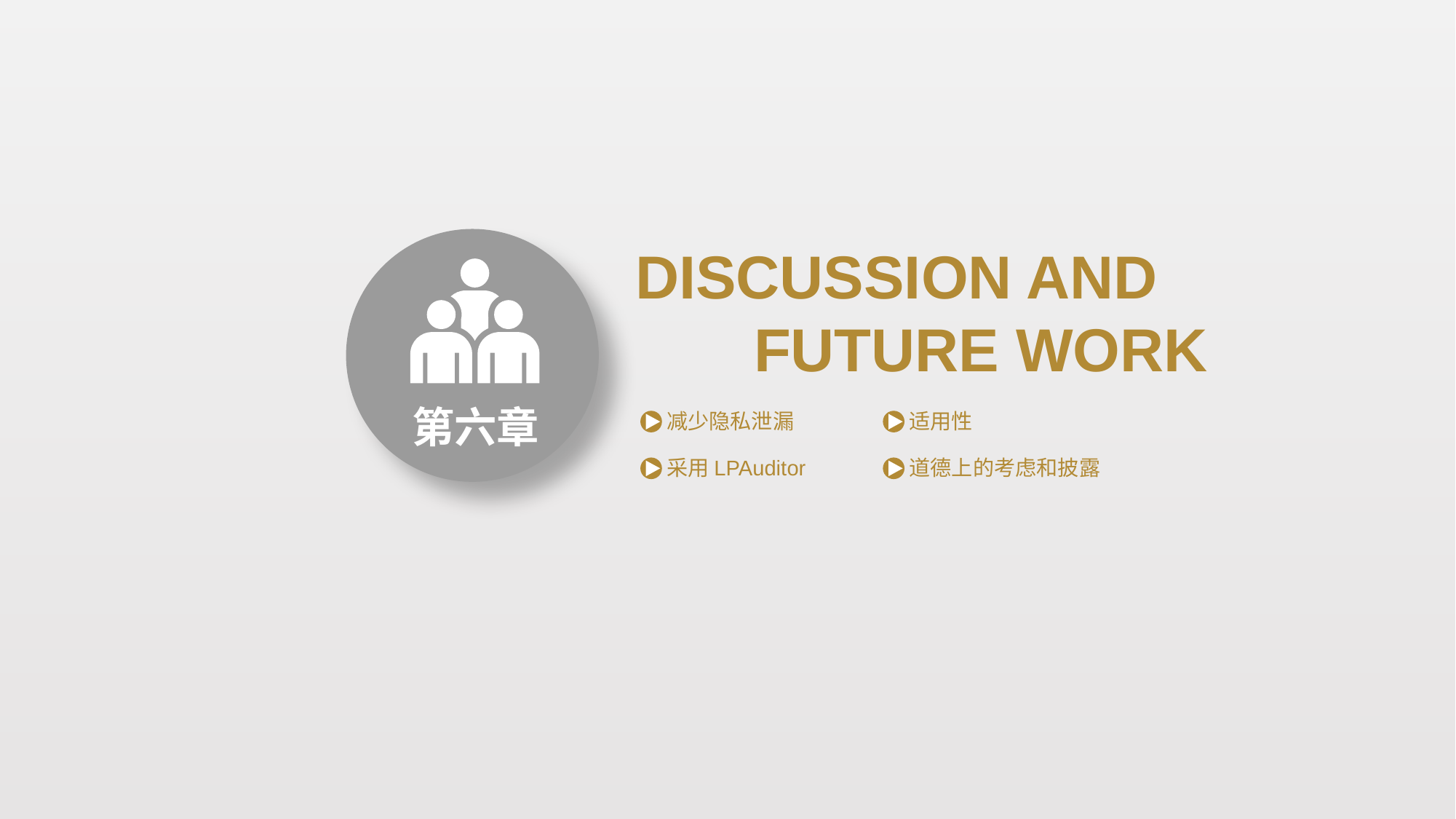

DISCUSSION AND
       FUTURE WORK

第六章

减少隐私泄漏

适用性

采用LPAuditor

道德上的考虑和披露